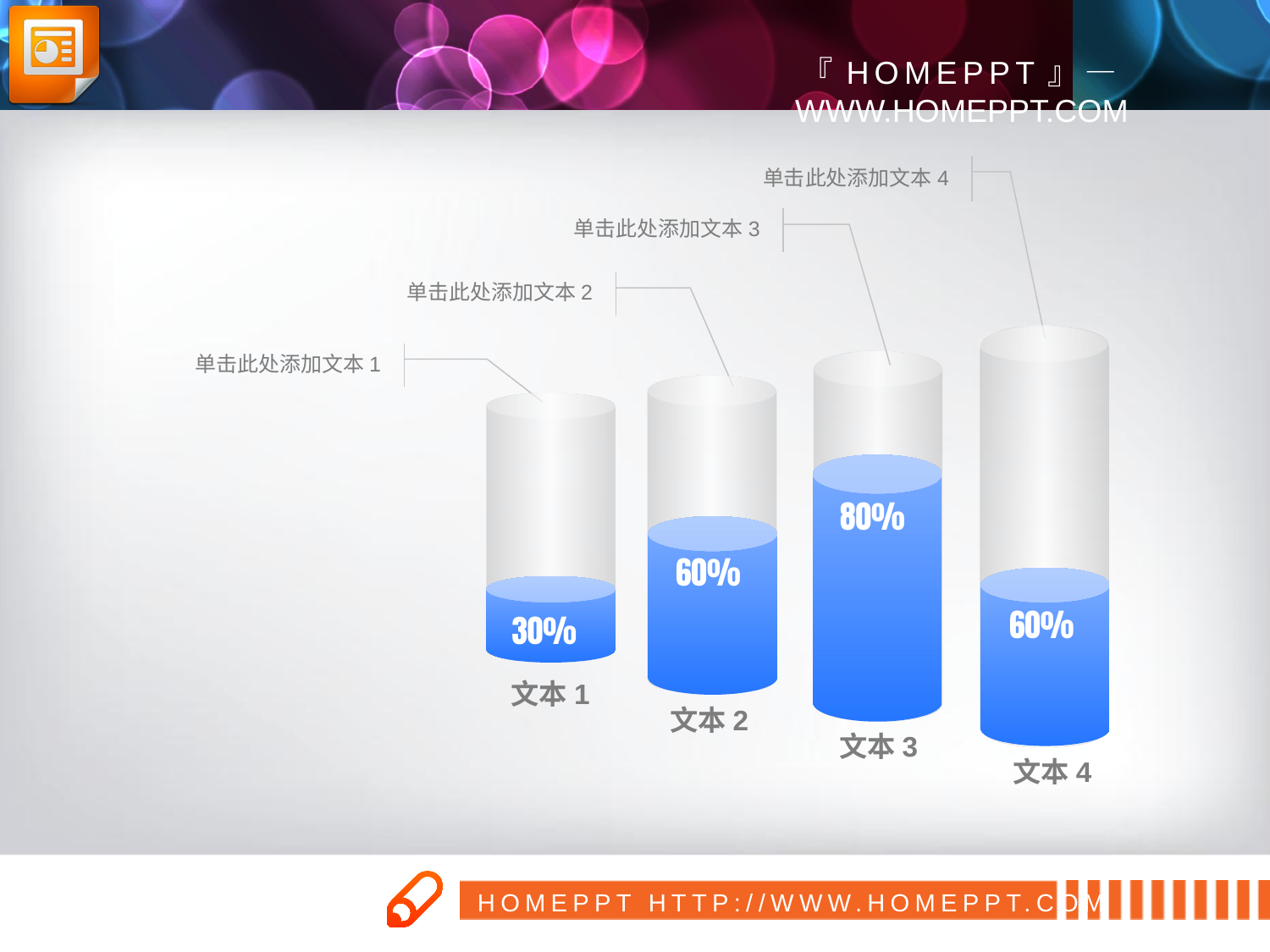

单击此处添加文本4
单击此处添加文本3
单击此处添加文本2

60%

文本4
单击此处添加文本1

80%

文本3

60%
文本2

30%
文本1